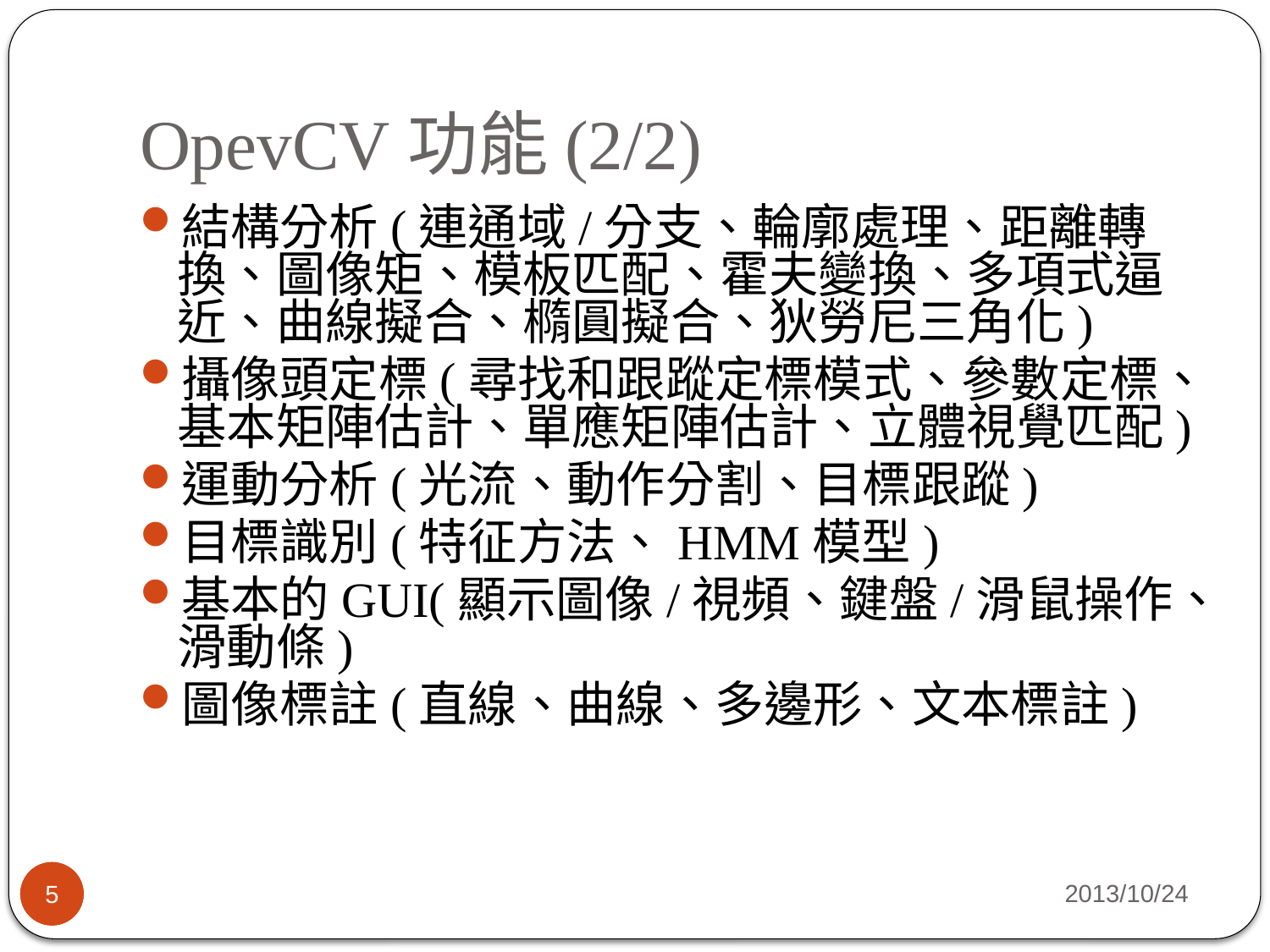

OpevCV功能(2/2)
結構分析(連通域/分支、輪廓處理、距離轉換、圖像矩、模板匹配、霍夫變換、多項式逼近、曲線擬合、橢圓擬合、狄勞尼三角化)
攝像頭定標(尋找和跟蹤定標模式、參數定標、基本矩陣估計、單應矩陣估計、立體視覺匹配)
運動分析(光流、動作分割、目標跟蹤)
目標識別(特征方法、HMM模型)
基本的GUI(顯示圖像/視頻、鍵盤/滑鼠操作、滑動條)
圖像標註(直線、曲線、多邊形、文本標註)
2013/10/24
5
5